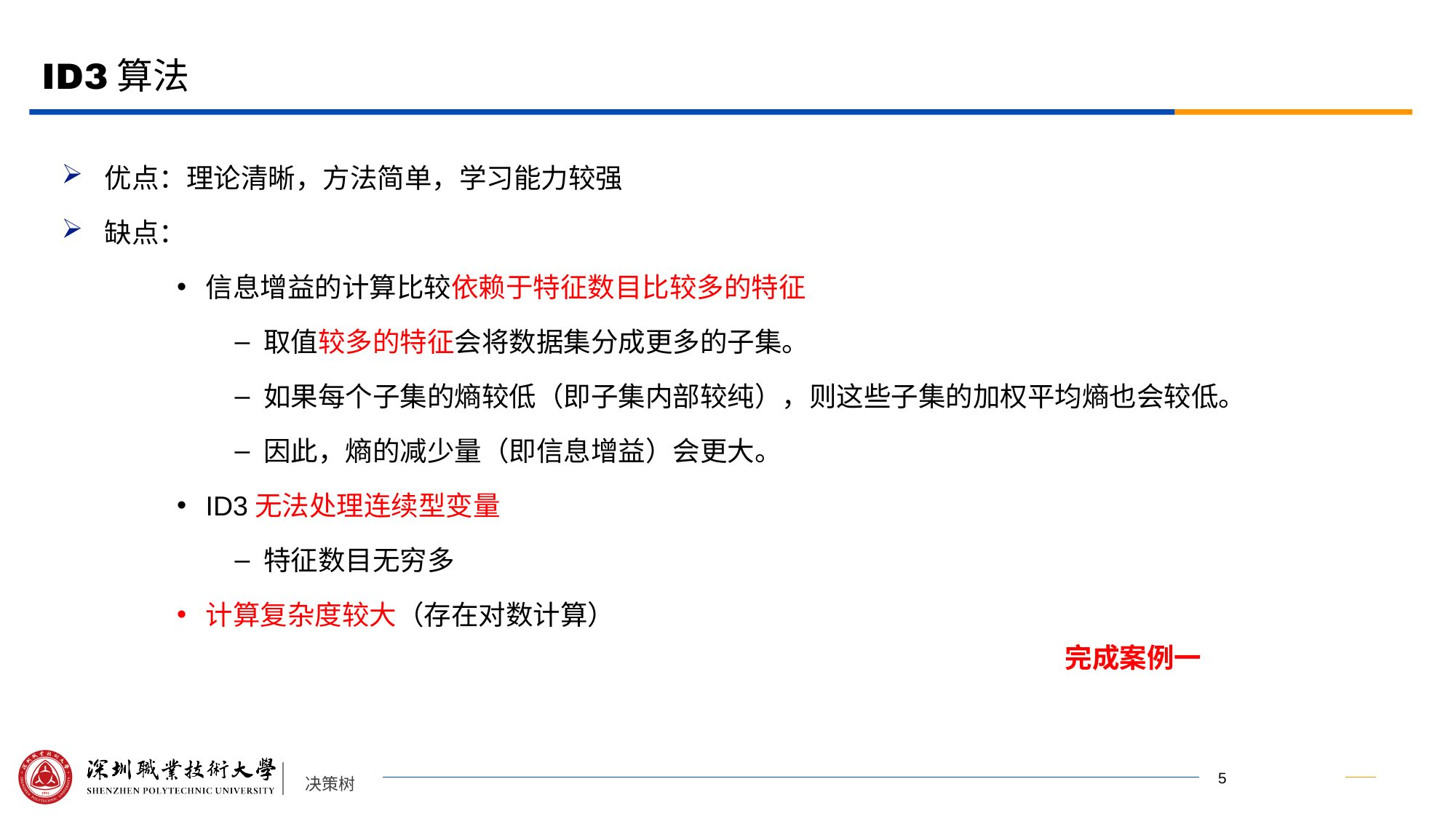

# ID3算法
优点：理论清晰，方法简单，学习能力较强
缺点：
信息增益的计算比较依赖于特征数目比较多的特征
取值较多的特征会将数据集分成更多的子集。
如果每个子集的熵较低（即子集内部较纯），则这些子集的加权平均熵也会较低。
因此，熵的减少量（即信息增益）会更大。
ID3无法处理连续型变量
特征数目无穷多
计算复杂度较大（存在对数计算）
完成案例一